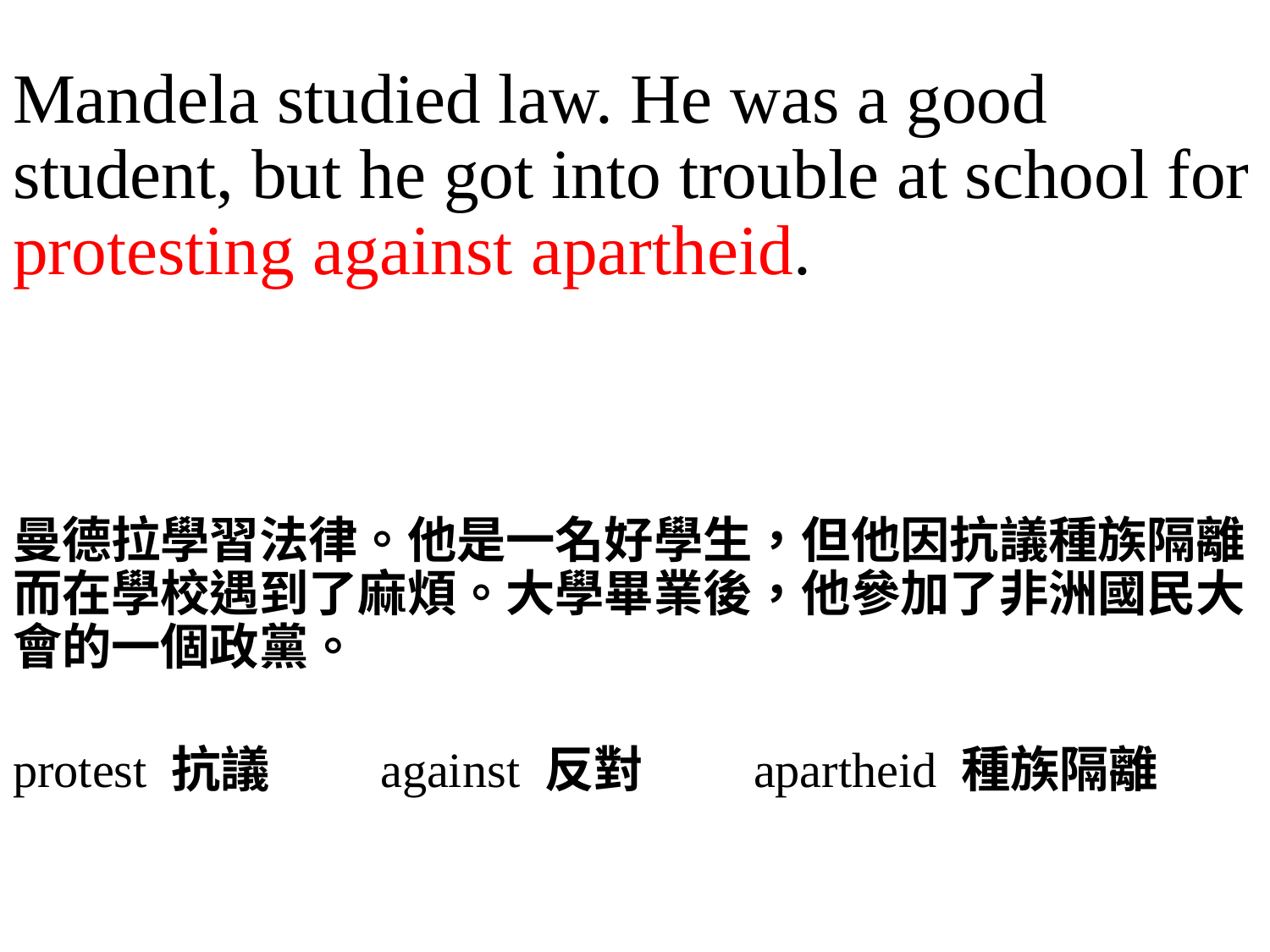

Mandela studied law. He was a good student, but he got into trouble at school for protesting against apartheid.

曼德拉學習法律。他是一名好學生，但他因抗議種族隔離而在學校遇到了麻煩。大學畢業後，他參加了非洲國民大會的一個政黨。

protest 抗議　　against 反對　　apartheid 種族隔離